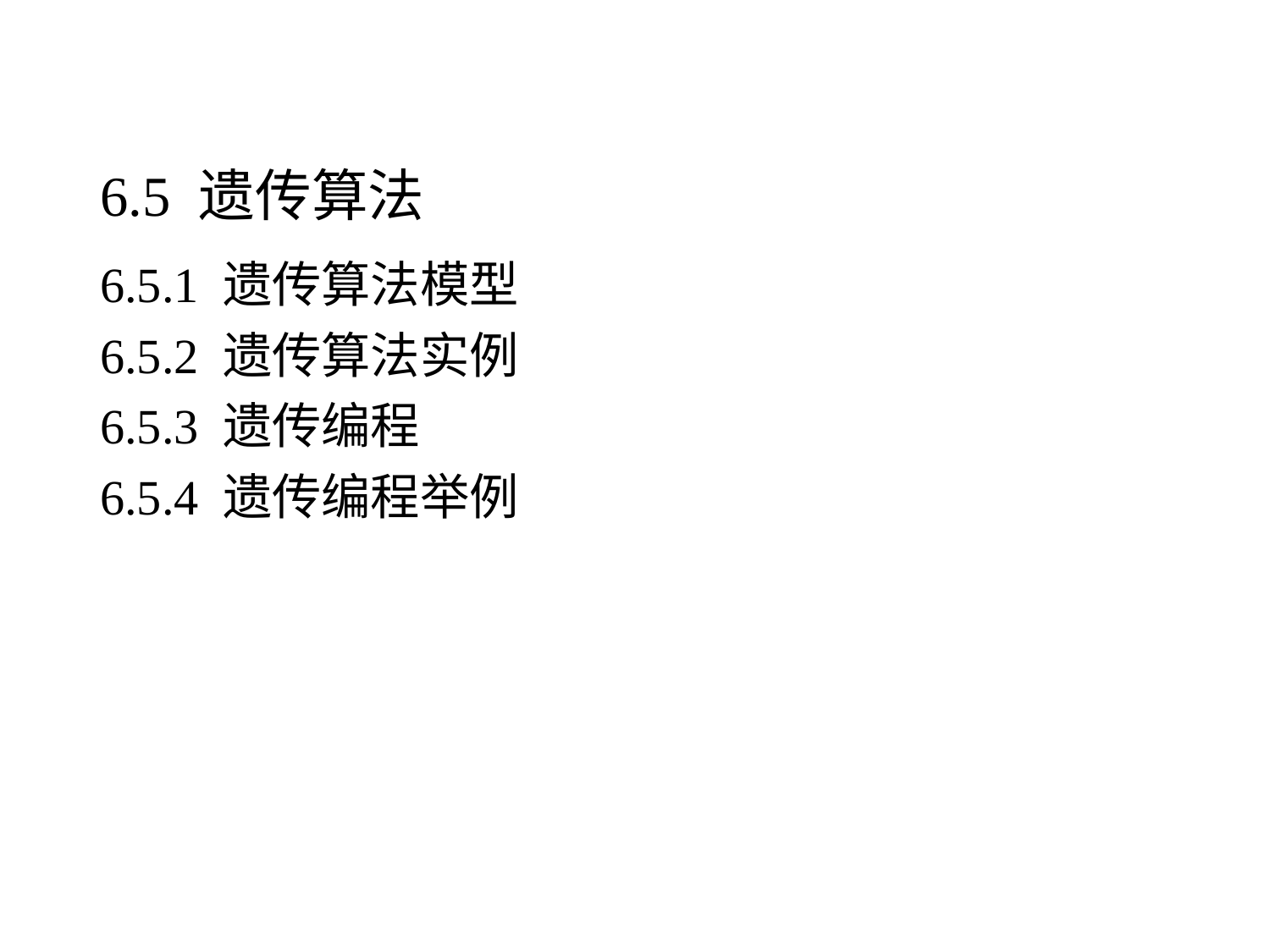

# 6.5 遗传算法
6.5.1 遗传算法模型
6.5.2 遗传算法实例
6.5.3 遗传编程
6.5.4 遗传编程举例